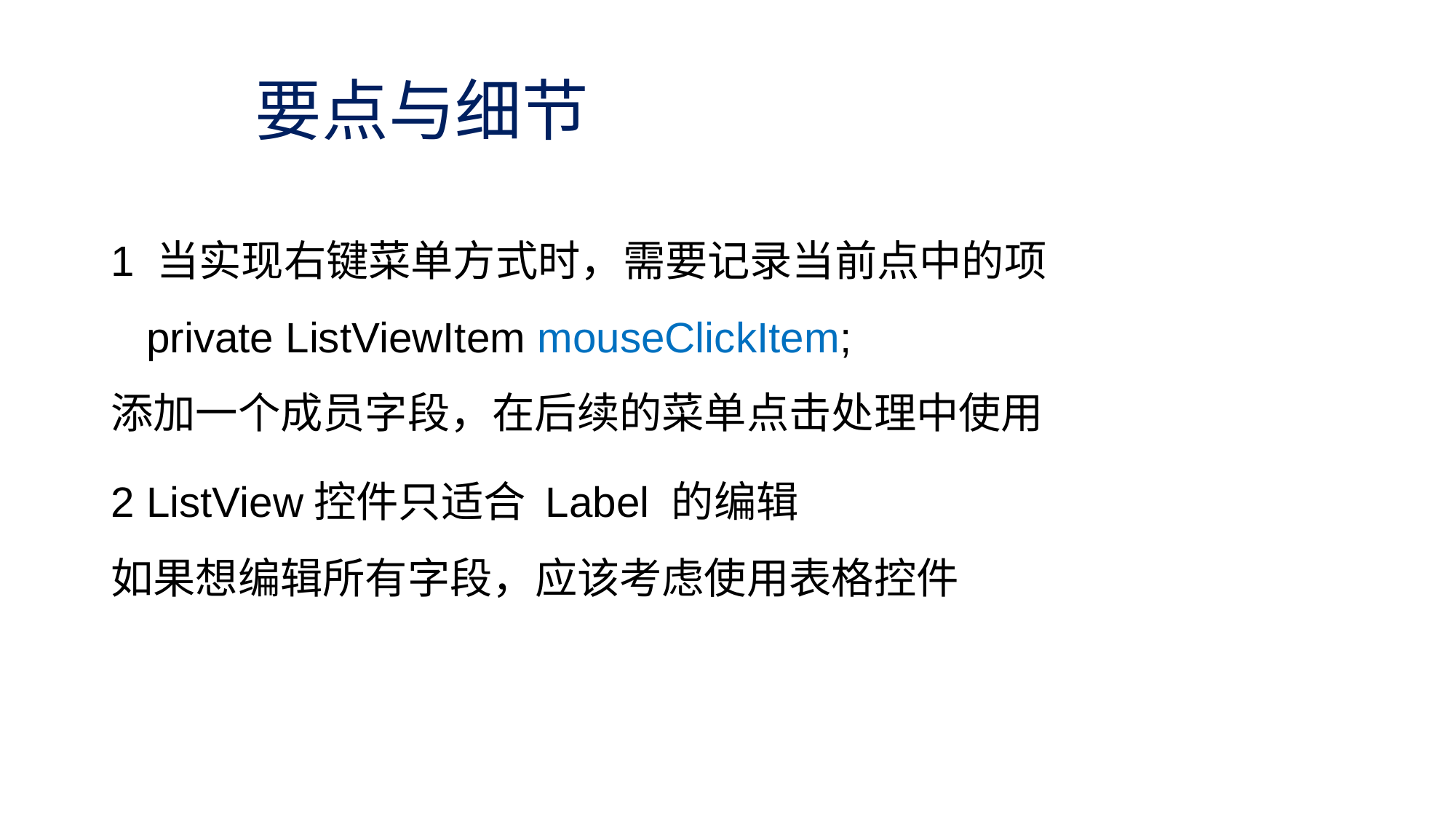

# 要点与细节
1 当实现右键菜单方式时，需要记录当前点中的项
   private ListViewItem mouseClickItem;
添加一个成员字段，在后续的菜单点击处理中使用
2 ListView控件只适合 Label 的编辑
如果想编辑所有字段，应该考虑使用表格控件